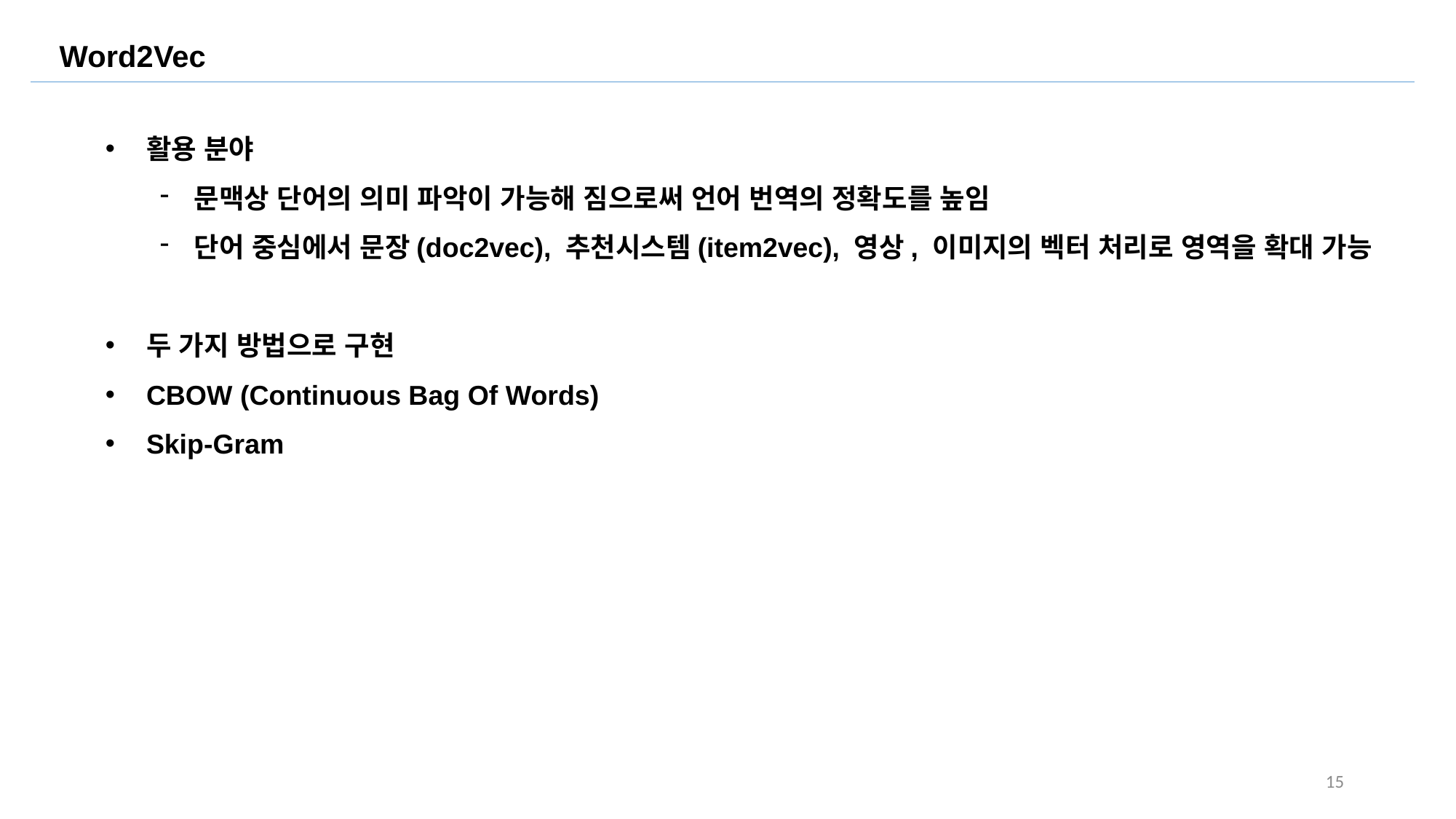

Word2Vec
활용 분야
문맥상 단어의 의미 파악이 가능해 짐으로써 언어 번역의 정확도를 높임
단어 중심에서 문장(doc2vec), 추천시스템(item2vec), 영상, 이미지의 벡터 처리로 영역을 확대 가능
두 가지 방법으로 구현
CBOW (Continuous Bag Of Words)
Skip-Gram
15